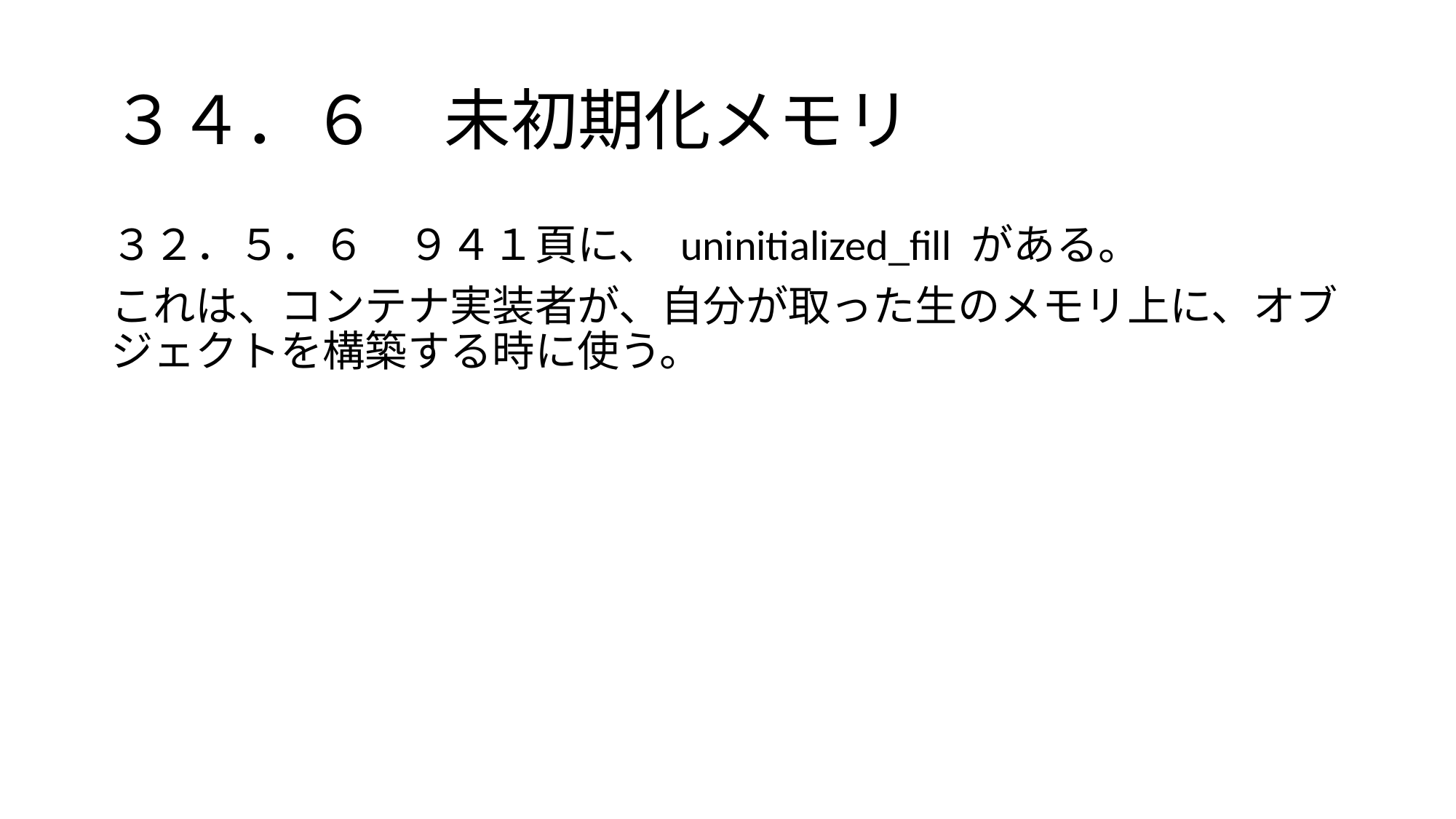

# ３４．６　未初期化メモリ
３２．５．６　９４１頁に、 uninitialized_fill がある。
これは、コンテナ実装者が、自分が取った生のメモリ上に、オブジェクトを構築する時に使う。